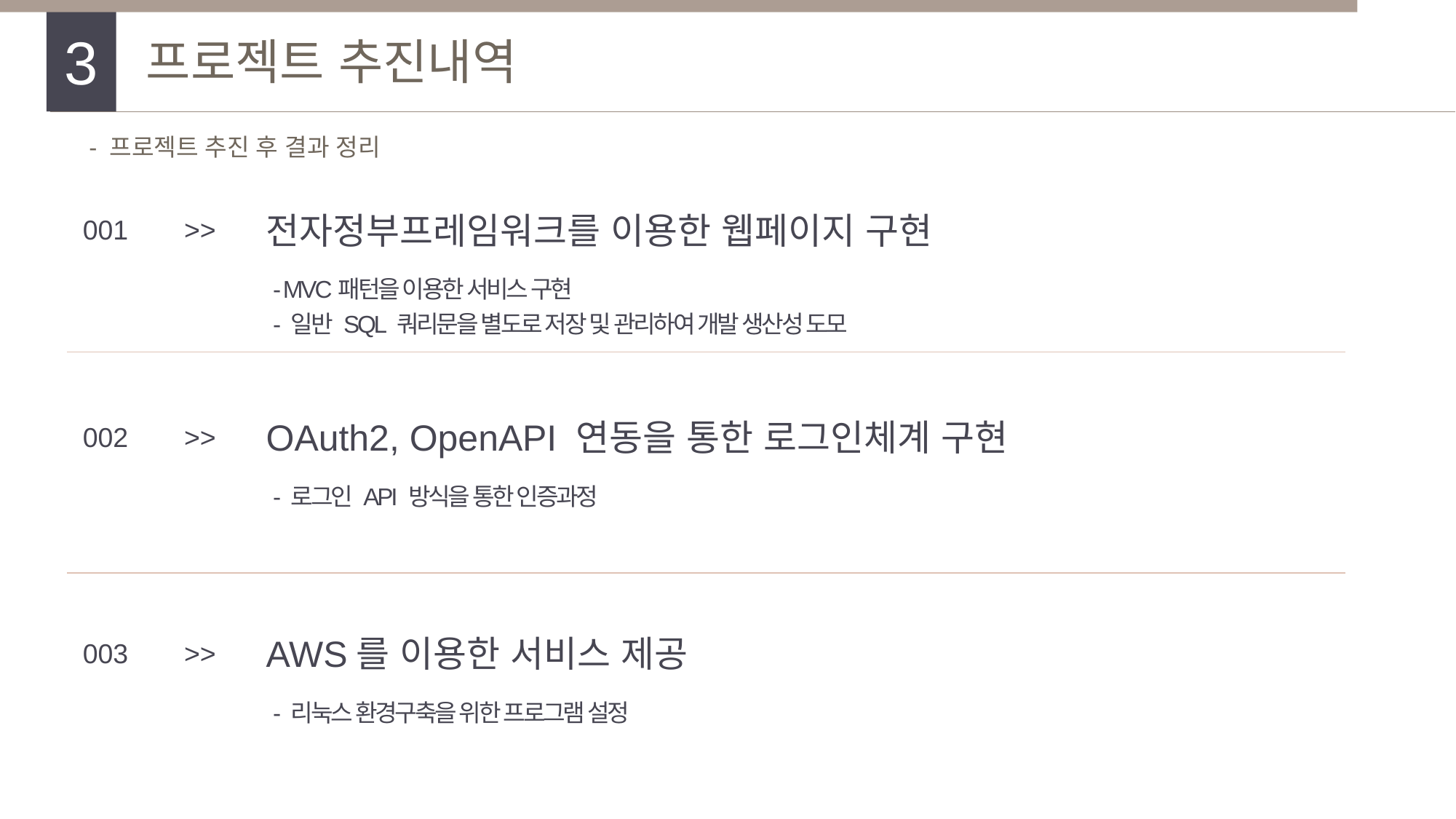

3
프로젝트 추진내역
 - 프로젝트 추진 후 결과 정리
전자정부프레임워크를 이용한 웹페이지 구현
001
>>
 - MVC패턴을 이용한 서비스 구현
 - 일반 SQL 쿼리문을 별도로 저장 및 관리하여 개발 생산성 도모
OAuth2, OpenAPI 연동을 통한 로그인체계 구현
002
>>
 - 로그인 API 방식을 통한 인증과정
AWS를 이용한 서비스 제공
003
>>
 - 리눅스 환경구축을 위한 프로그램 설정
ⓒSaebyeol Yu. Saebyeol’s PowerPoint